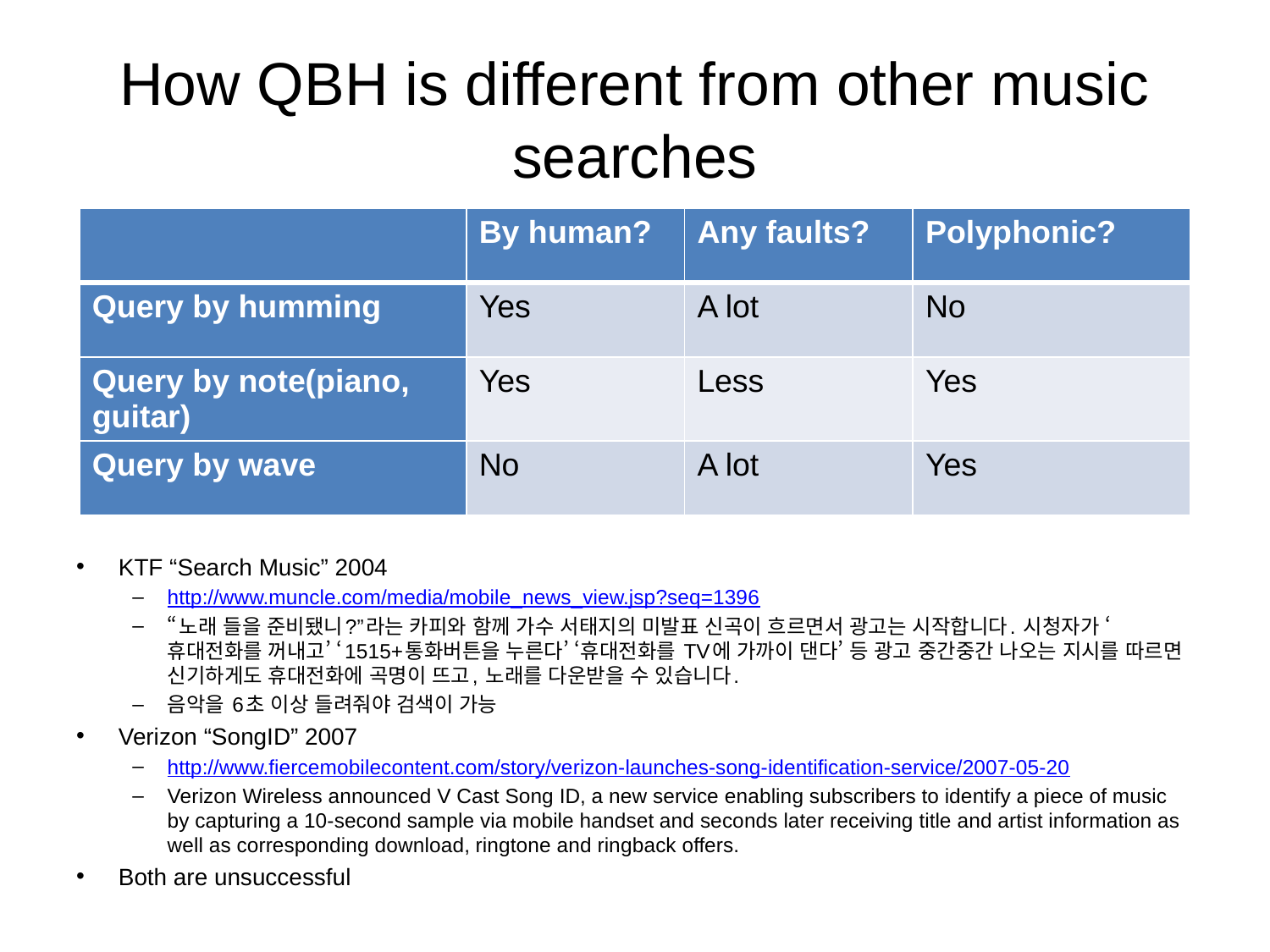

# How QBH is different from other music searches
|  | By human? | Any faults? | Polyphonic? |
| --- | --- | --- | --- |
| Query by humming | Yes | A lot | No |
| Query by note(piano, guitar) | Yes | Less | Yes |
| Query by wave | No | A lot | Yes |
KTF “Search Music” 2004
http://www.muncle.com/media/mobile_news_view.jsp?seq=1396
“노래 들을 준비됐니?”라는 카피와 함께 가수 서태지의 미발표 신곡이 흐르면서 광고는 시작합니다. 시청자가 ‘휴대전화를 꺼내고’ ‘1515+통화버튼을 누른다’ ‘휴대전화를 TV에 가까이 댄다’ 등 광고 중간중간 나오는 지시를 따르면 신기하게도 휴대전화에 곡명이 뜨고, 노래를 다운받을 수 있습니다.
음악을 6초 이상 들려줘야 검색이 가능
Verizon “SongID” 2007
http://www.fiercemobilecontent.com/story/verizon-launches-song-identification-service/2007-05-20
Verizon Wireless announced V Cast Song ID, a new service enabling subscribers to identify a piece of music by capturing a 10-second sample via mobile handset and seconds later receiving title and artist information as well as corresponding download, ringtone and ringback offers.
Both are unsuccessful